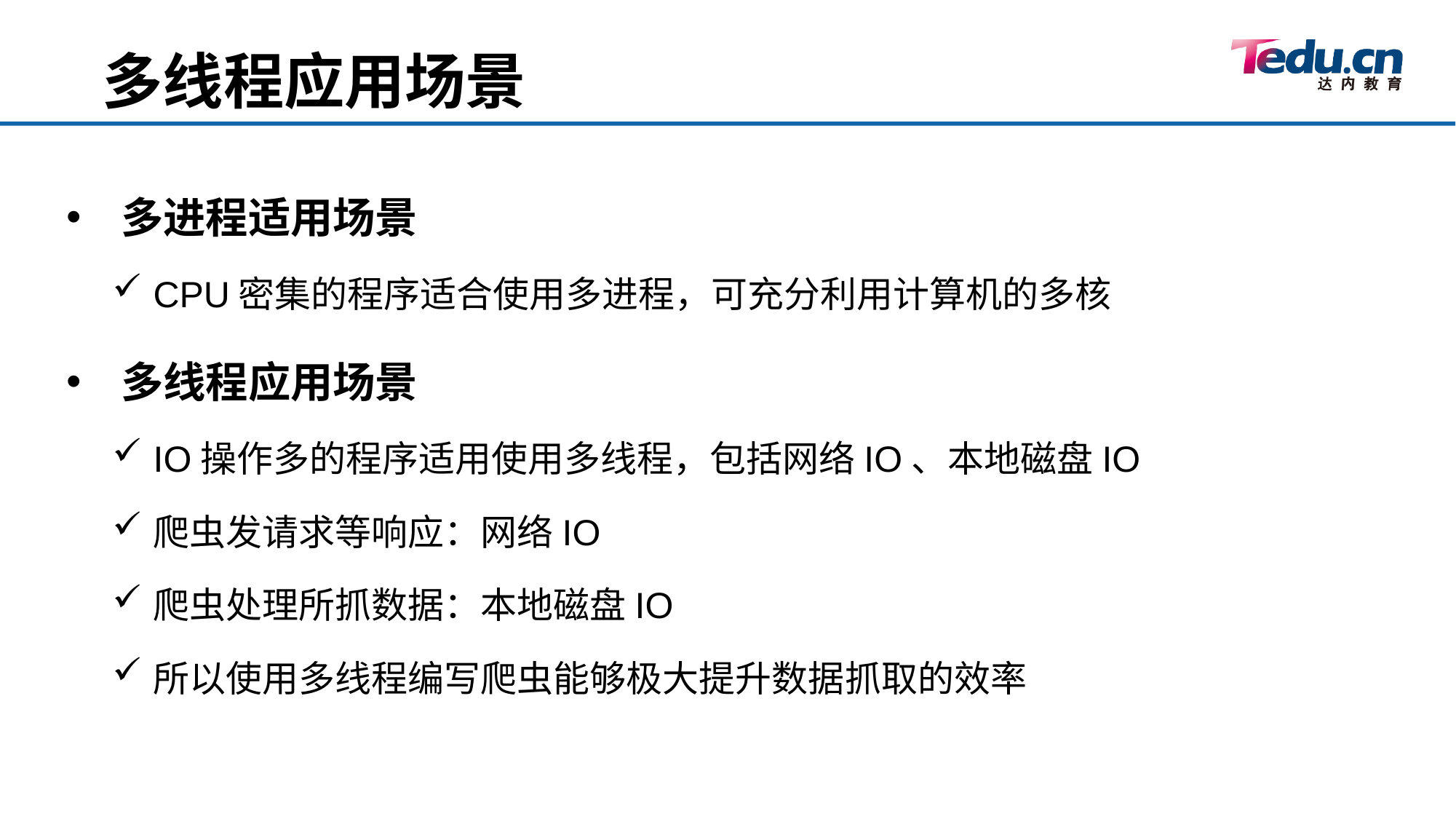

多线程应用场景
多进程适用场景
CPU密集的程序适合使用多进程，可充分利用计算机的多核
多线程应用场景
IO操作多的程序适用使用多线程，包括网络IO、本地磁盘IO
爬虫发请求等响应：网络IO
爬虫处理所抓数据：本地磁盘IO
所以使用多线程编写爬虫能够极大提升数据抓取的效率